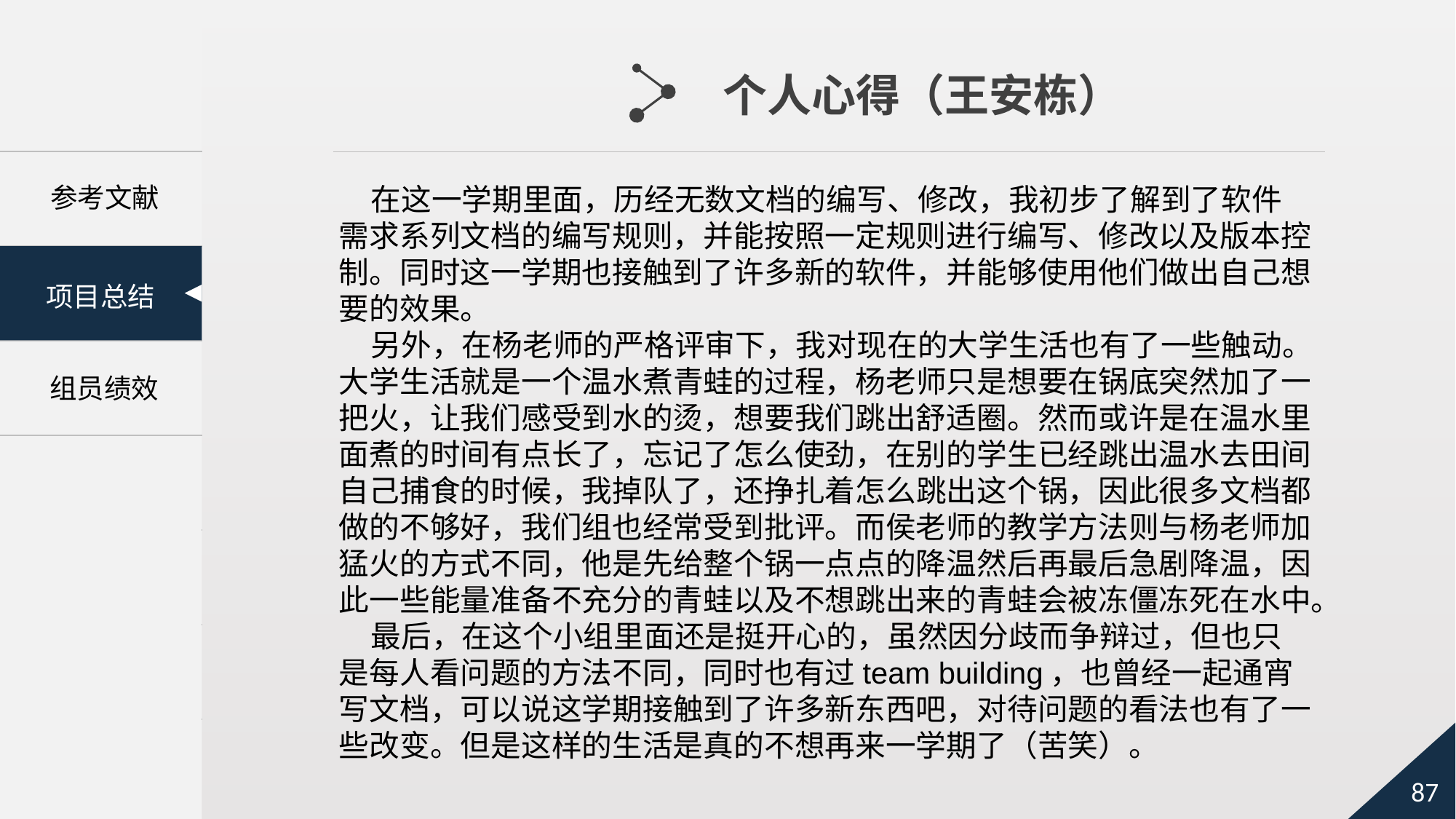

个人心得（王安栋）
     参考文献
在这一学期里面，历经无数文档的编写、修改，我初步了解到了软件需求系列文档的编写规则，并能按照一定规则进行编写、修改以及版本控制。同时这一学期也接触到了许多新的软件，并能够使用他们做出自己想要的效果。
另外，在杨老师的严格评审下，我对现在的大学生活也有了一些触动。大学生活就是一个温水煮青蛙的过程，杨老师只是想要在锅底突然加了一把火，让我们感受到水的烫，想要我们跳出舒适圈。然而或许是在温水里面煮的时间有点长了，忘记了怎么使劲，在别的学生已经跳出温水去田间自己捕食的时候，我掉队了，还挣扎着怎么跳出这个锅，因此很多文档都做的不够好，我们组也经常受到批评。而侯老师的教学方法则与杨老师加猛火的方式不同，他是先给整个锅一点点的降温然后再最后急剧降温，因此一些能量准备不充分的青蛙以及不想跳出来的青蛙会被冻僵冻死在水中。
最后，在这个小组里面还是挺开心的，虽然因分歧而争辩过，但也只是每人看问题的方法不同，同时也有过team building，也曾经一起通宵写文档，可以说这学期接触到了许多新东西吧，对待问题的看法也有了一些改变。但是这样的生活是真的不想再来一学期了（苦笑）。
　 项目总结
组员绩效

其他